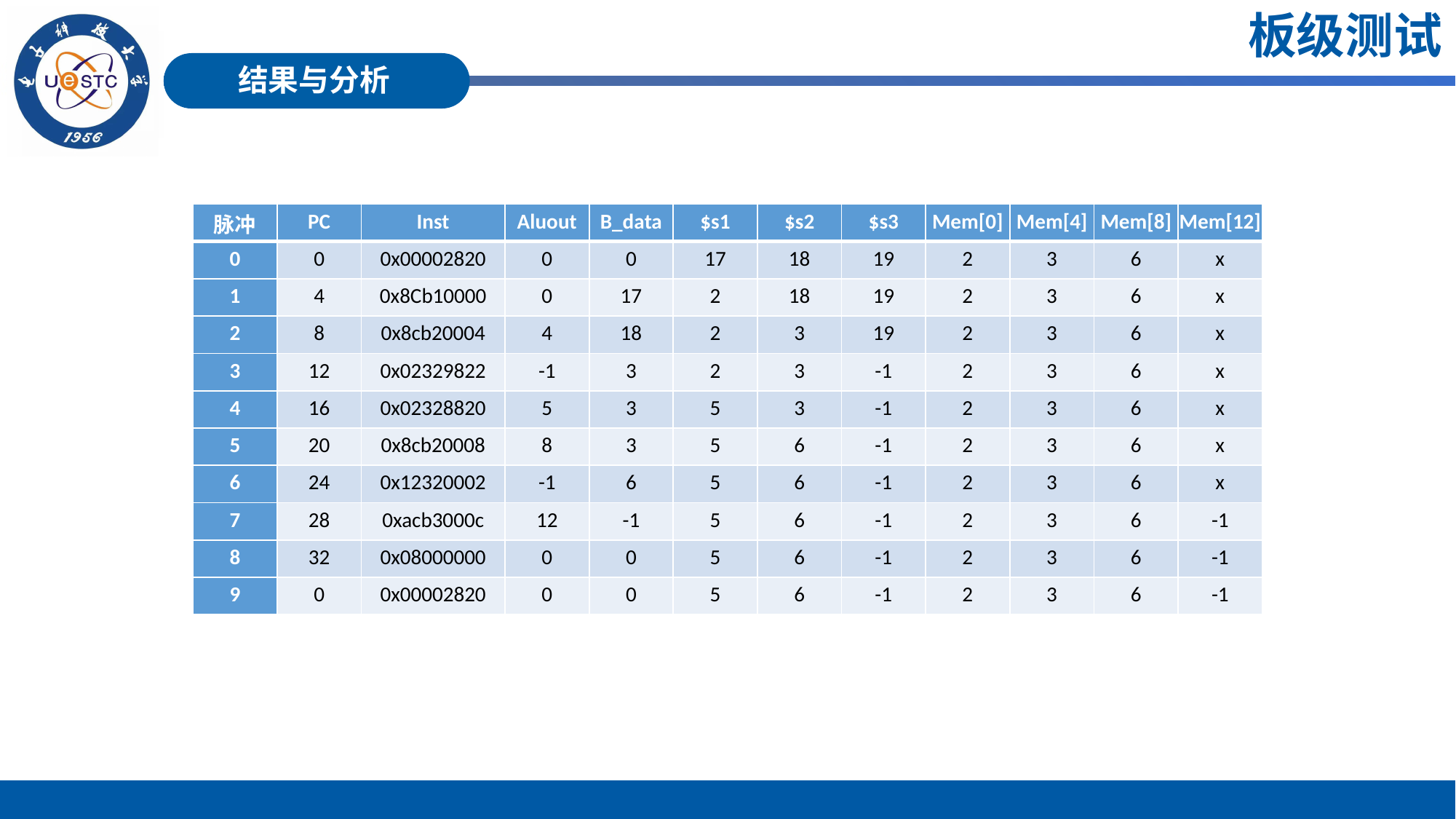

板级测试

结果与分析
| 脉冲 | PC | Inst | Aluout | B\_data | $s1 | $s2 | $s3 | Mem[0] | Mem[4] | Mem[8] | Mem[12] |
| --- | --- | --- | --- | --- | --- | --- | --- | --- | --- | --- | --- |
| 0 | 0 | 0x00002820 | 0 | 0 | 17 | 18 | 19 | 2 | 3 | 6 | x |
| 1 | 4 | 0x8Cb10000 | 0 | 17 | 2 | 18 | 19 | 2 | 3 | 6 | x |
| 2 | 8 | 0x8cb20004 | 4 | 18 | 2 | 3 | 19 | 2 | 3 | 6 | x |
| 3 | 12 | 0x02329822 | -1 | 3 | 2 | 3 | -1 | 2 | 3 | 6 | x |
| 4 | 16 | 0x02328820 | 5 | 3 | 5 | 3 | -1 | 2 | 3 | 6 | x |
| 5 | 20 | 0x8cb20008 | 8 | 3 | 5 | 6 | -1 | 2 | 3 | 6 | x |
| 6 | 24 | 0x12320002 | -1 | 6 | 5 | 6 | -1 | 2 | 3 | 6 | x |
| 7 | 28 | 0xacb3000c | 12 | -1 | 5 | 6 | -1 | 2 | 3 | 6 | -1 |
| 8 | 32 | 0x08000000 | 0 | 0 | 5 | 6 | -1 | 2 | 3 | 6 | -1 |
| 9 | 0 | 0x00002820 | 0 | 0 | 5 | 6 | -1 | 2 | 3 | 6 | -1 |